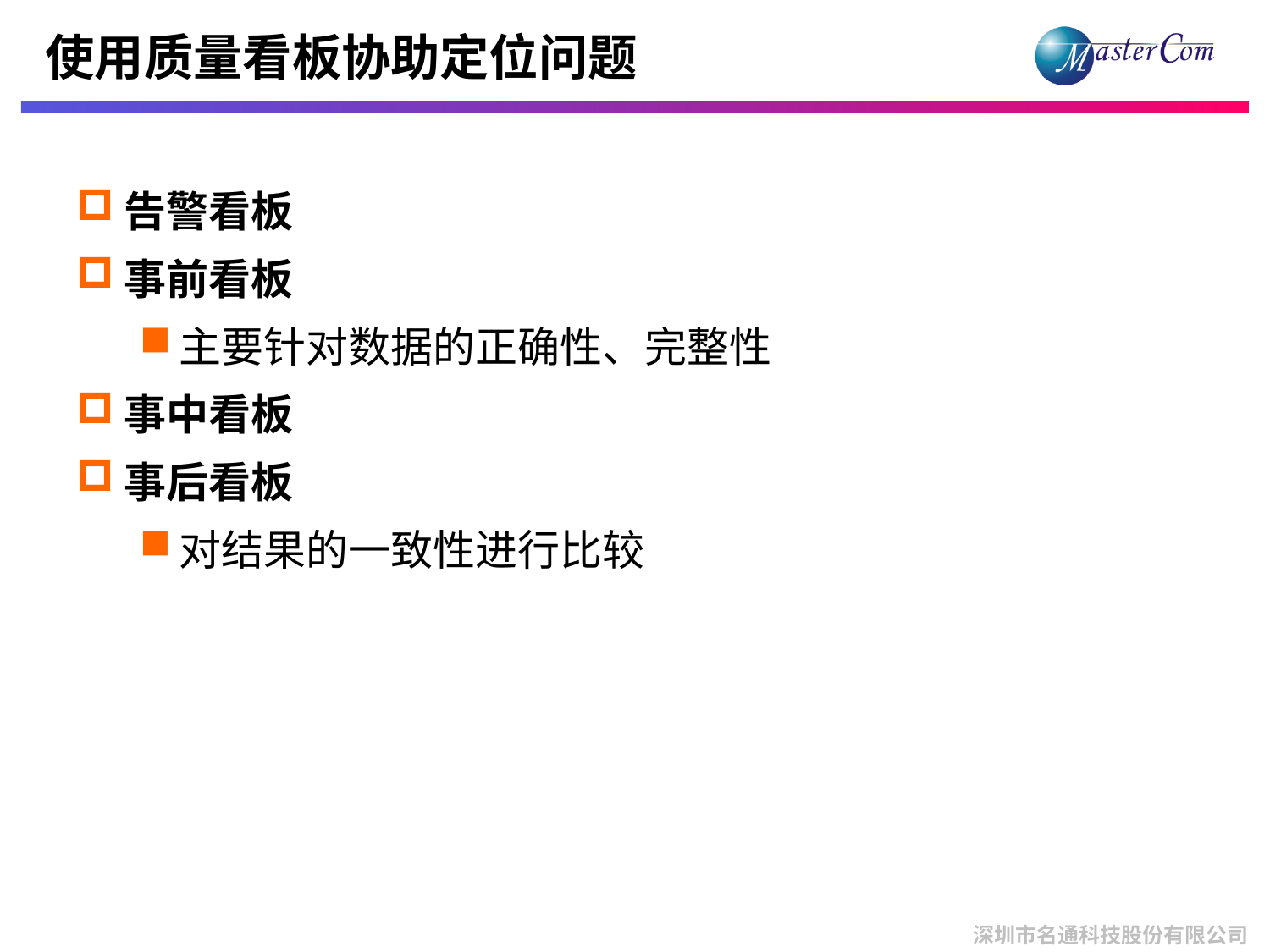

# 使用质量看板协助定位问题
告警看板
事前看板
主要针对数据的正确性、完整性
事中看板
事后看板
对结果的一致性进行比较